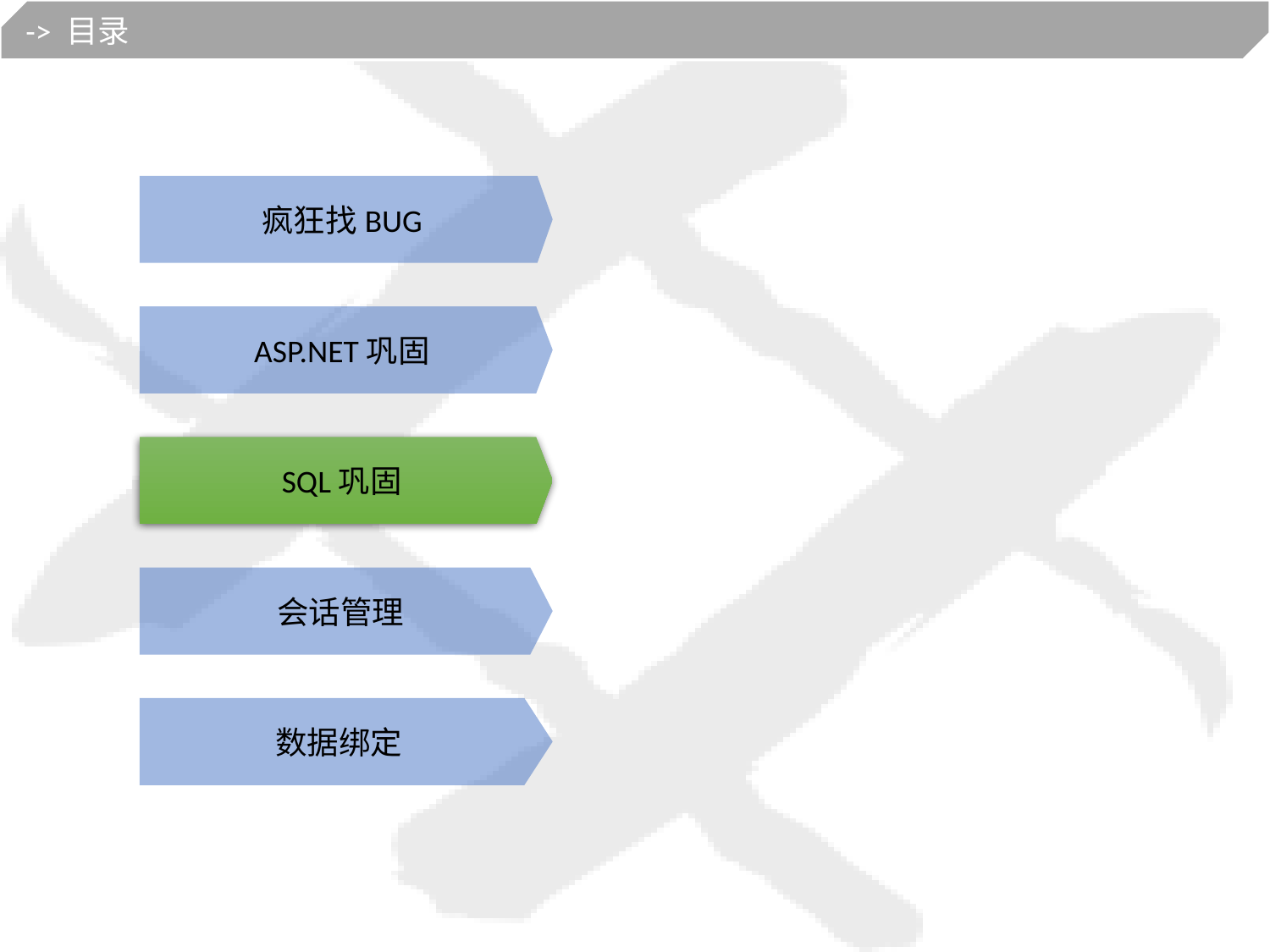

-> 目录
疯狂找BUG
ASP.NET巩固
SQL巩固
会话管理
数据绑定